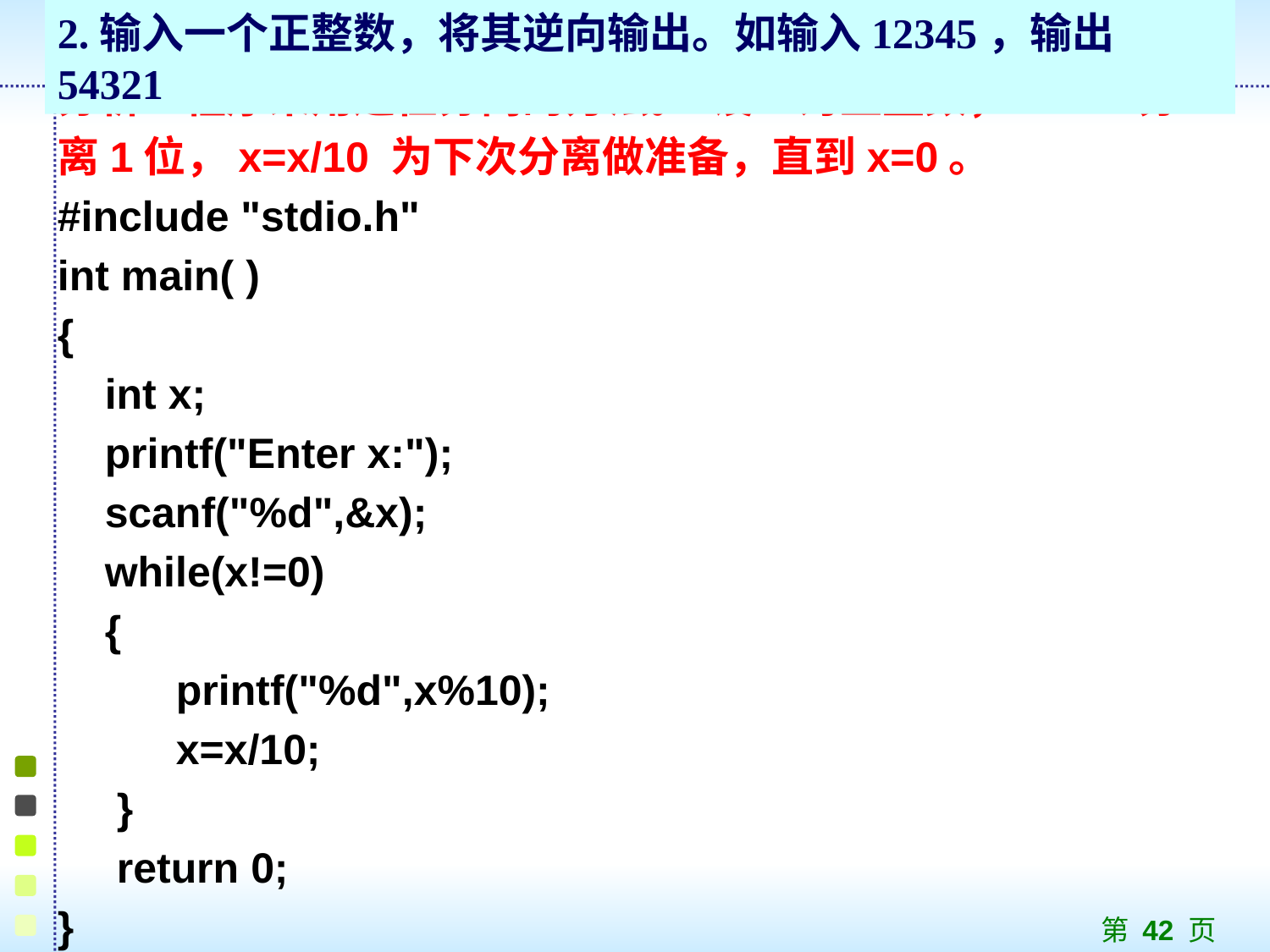

2.输入一个正整数，将其逆向输出。如输入12345，输出54321
分析：程序采用逐位分离的方法。  设x为正整数，x%10分离1位，x=x/10 为下次分离做准备，直到x=0。
#include "stdio.h"
int main( )
{
    int x;
    printf("Enter x:");
    scanf("%d",&x);
    while(x!=0)
    {
          printf("%d",x%10);
          x=x/10;
     }
     return 0;
}
第 42 页